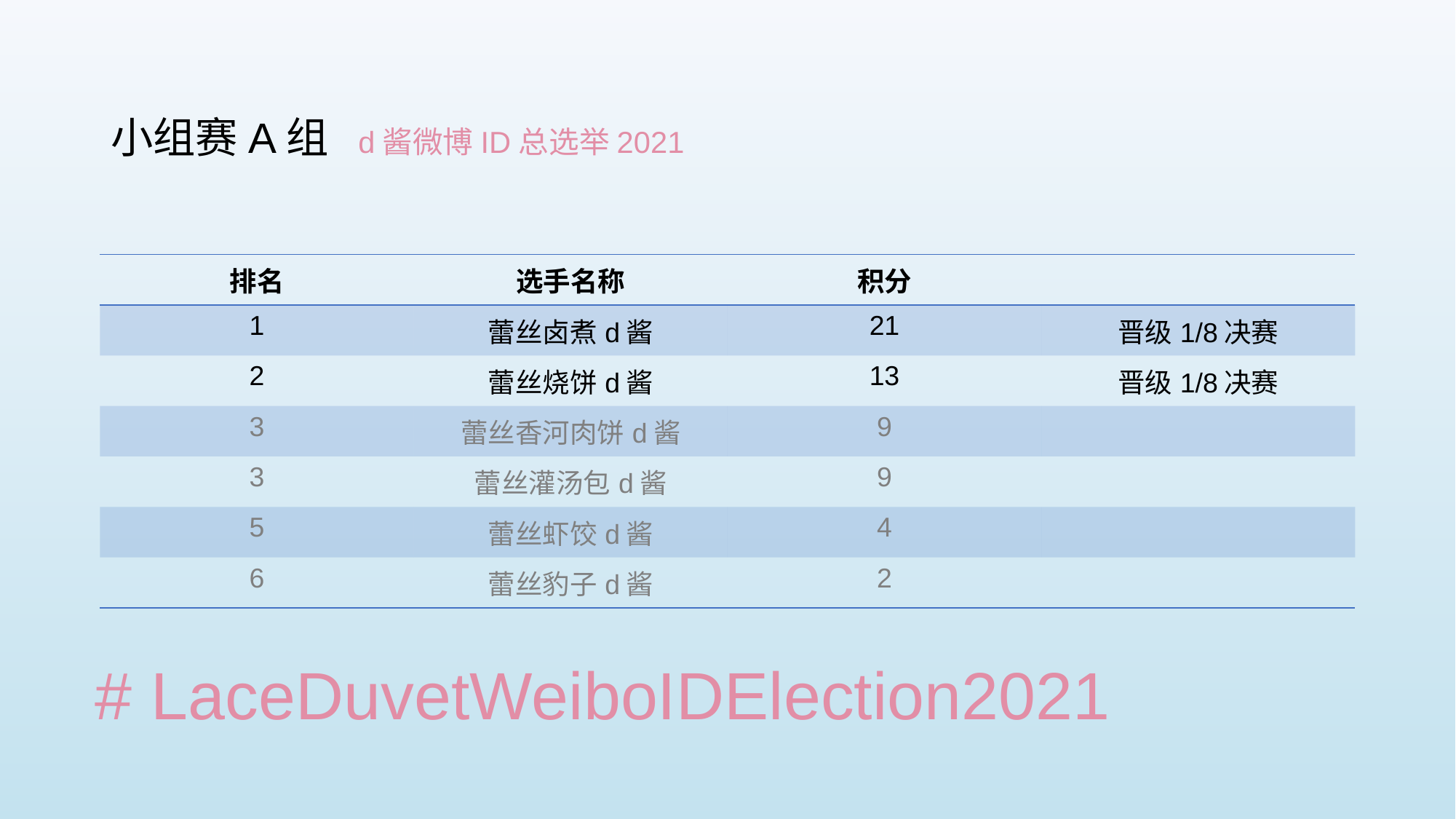

小组赛A组  d酱微博ID总选举2021
| 排名 | 选手名称 | 积分 |  |
| --- | --- | --- | --- |
| 1 | 蕾丝卤煮d酱 | 21 | 晋级1/8决赛 |
| 2 | 蕾丝烧饼d酱 | 13 | 晋级1/8决赛 |
| 3 | 蕾丝香河肉饼d酱 | 9 |  |
| 3 | 蕾丝灌汤包d酱 | 9 |  |
| 5 | 蕾丝虾饺d酱 | 4 |  |
| 6 | 蕾丝豹子d酱 | 2 |  |
# # LaceDuvetWeiboIDElection2021